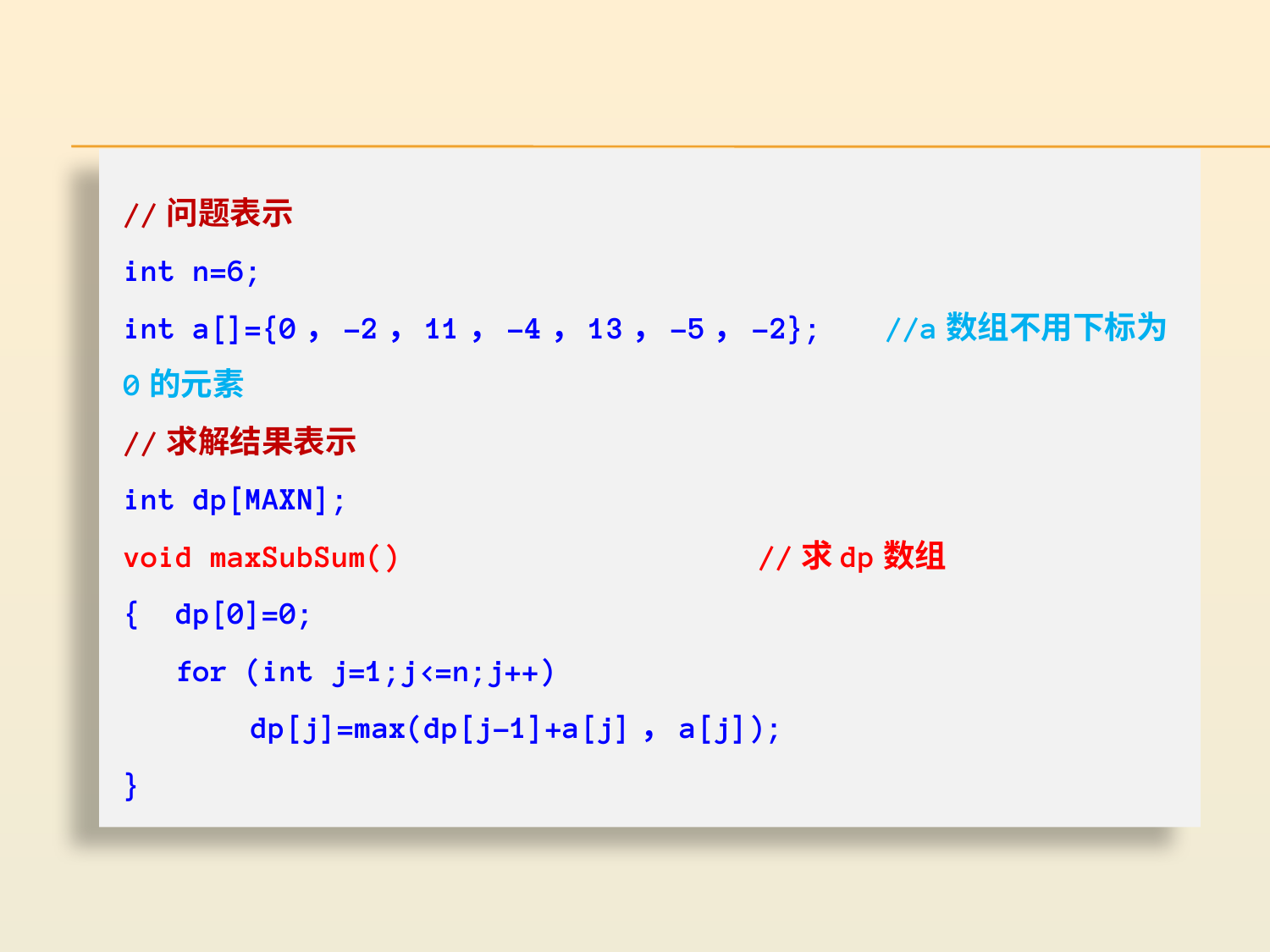

//问题表示
int n=6;
int a[]={0，-2，11，-4，13，-5，-2};	//a数组不用下标为0的元素
//求解结果表示
int dp[MAXN];
void maxSubSum()			//求dp数组
{  dp[0]=0;
   for (int j=1;j<=n;j++)
	dp[j]=max(dp[j-1]+a[j]，a[j]);
}